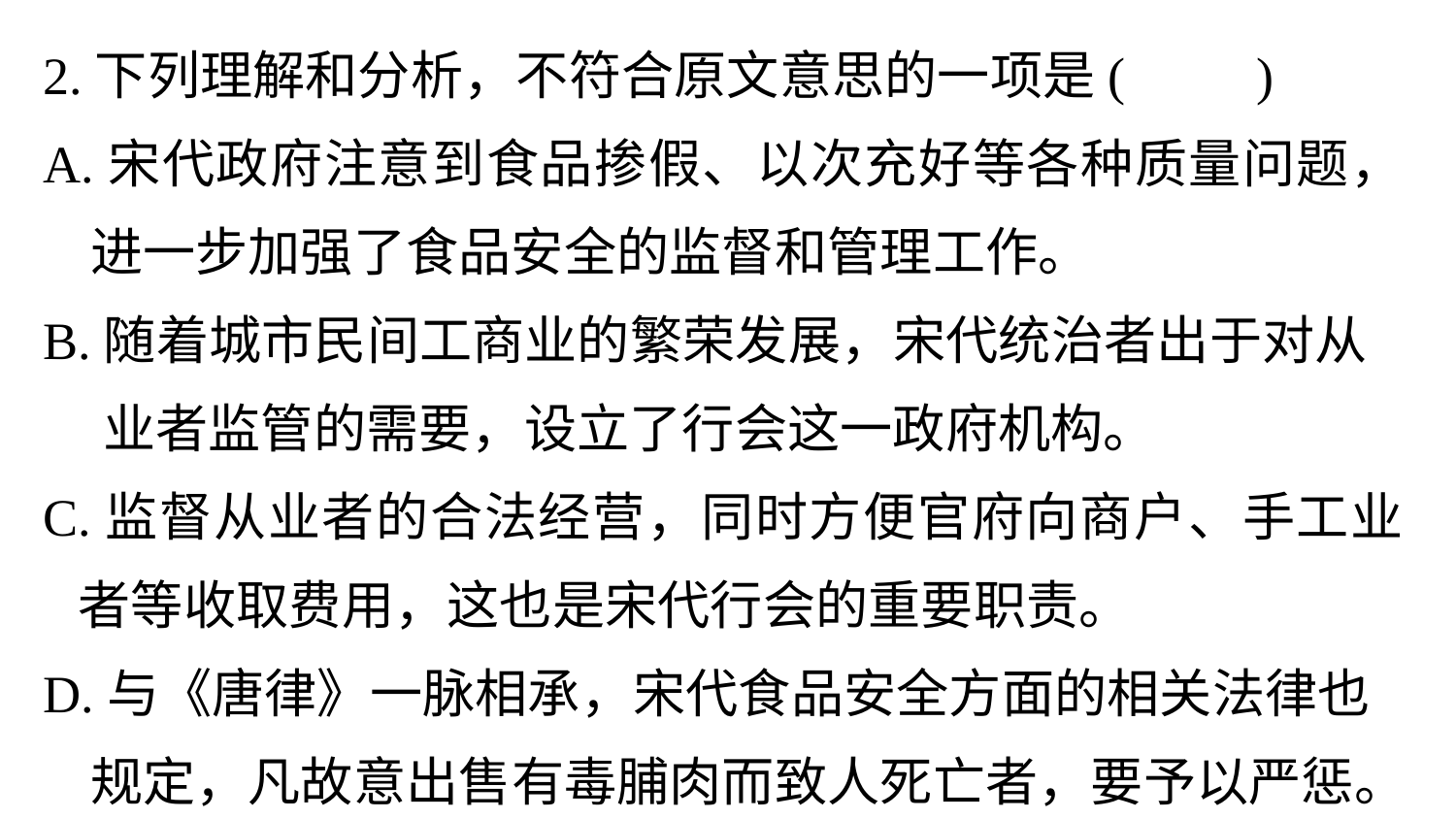

2.下列理解和分析，不符合原文意思的一项是(　　)
A.宋代政府注意到食品掺假、以次充好等各种质量问题，
    进一步加强了食品安全的监督和管理工作。
B.随着城市民间工商业的繁荣发展，宋代统治者出于对从
    业者监管的需要，设立了行会这一政府机构。
C.监督从业者的合法经营，同时方便官府向商户、手工业
   者等收取费用，这也是宋代行会的重要职责。
D.与《唐律》一脉相承，宋代食品安全方面的相关法律也
    规定，凡故意出售有毒脯肉而致人死亡者，要予以严惩。